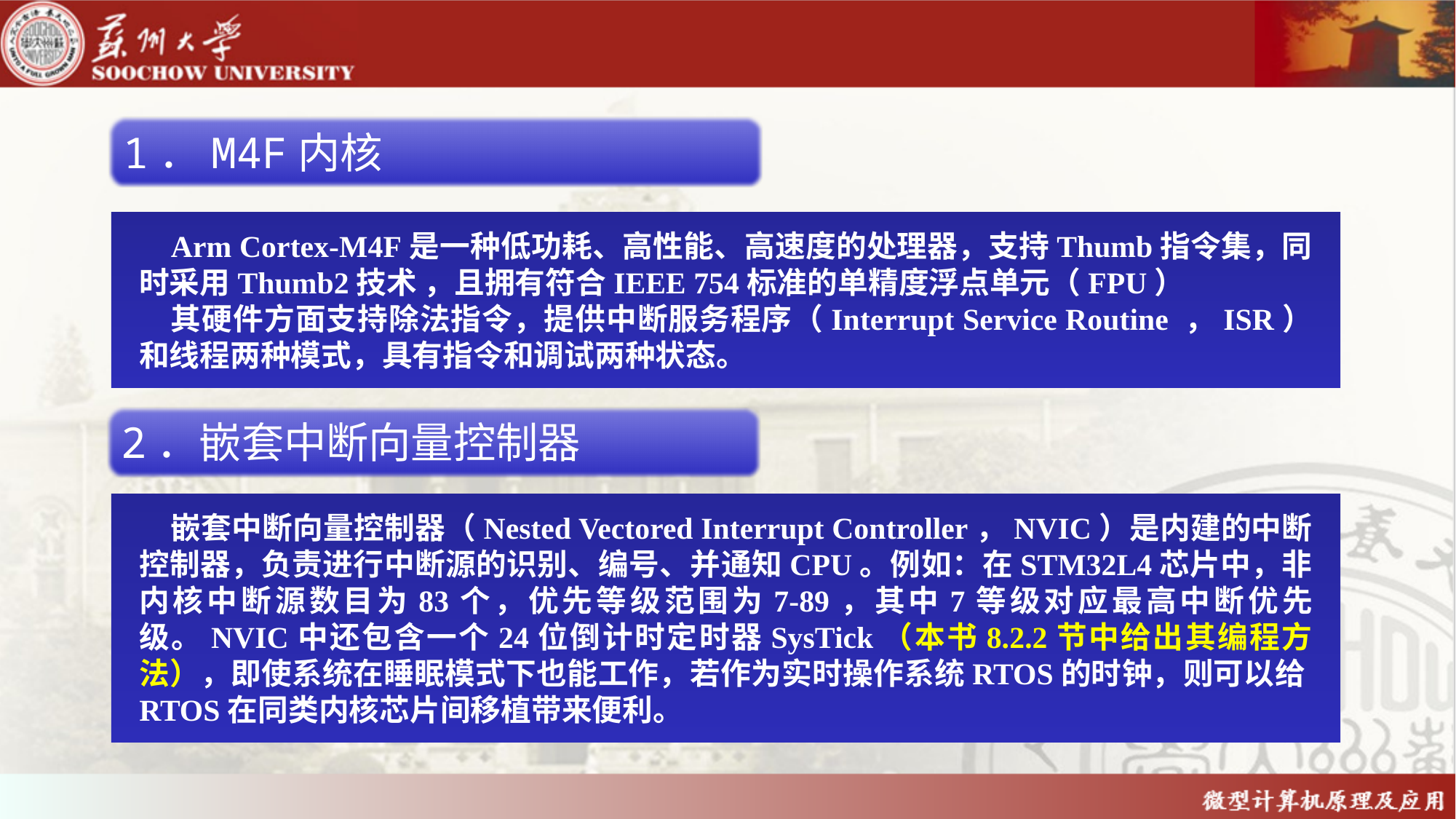

1．M4F内核
Arm Cortex-M4F是一种低功耗、高性能、高速度的处理器，支持Thumb指令集，同时采用Thumb2技术 ，且拥有符合IEEE 754标准的单精度浮点单元（FPU）
其硬件方面支持除法指令，提供中断服务程序（Interrupt Service Routine ，ISR）和线程两种模式，具有指令和调试两种状态。
2．嵌套中断向量控制器
嵌套中断向量控制器（Nested Vectored Interrupt Controller，NVIC）是内建的中断控制器，负责进行中断源的识别、编号、并通知CPU。例如：在STM32L4芯片中，非内核中断源数目为83个，优先等级范围为7-89，其中7等级对应最高中断优先级。NVIC中还包含一个24位倒计时定时器SysTick（本书8.2.2节中给出其编程方法），即使系统在睡眠模式下也能工作，若作为实时操作系统RTOS的时钟，则可以给RTOS在同类内核芯片间移植带来便利。